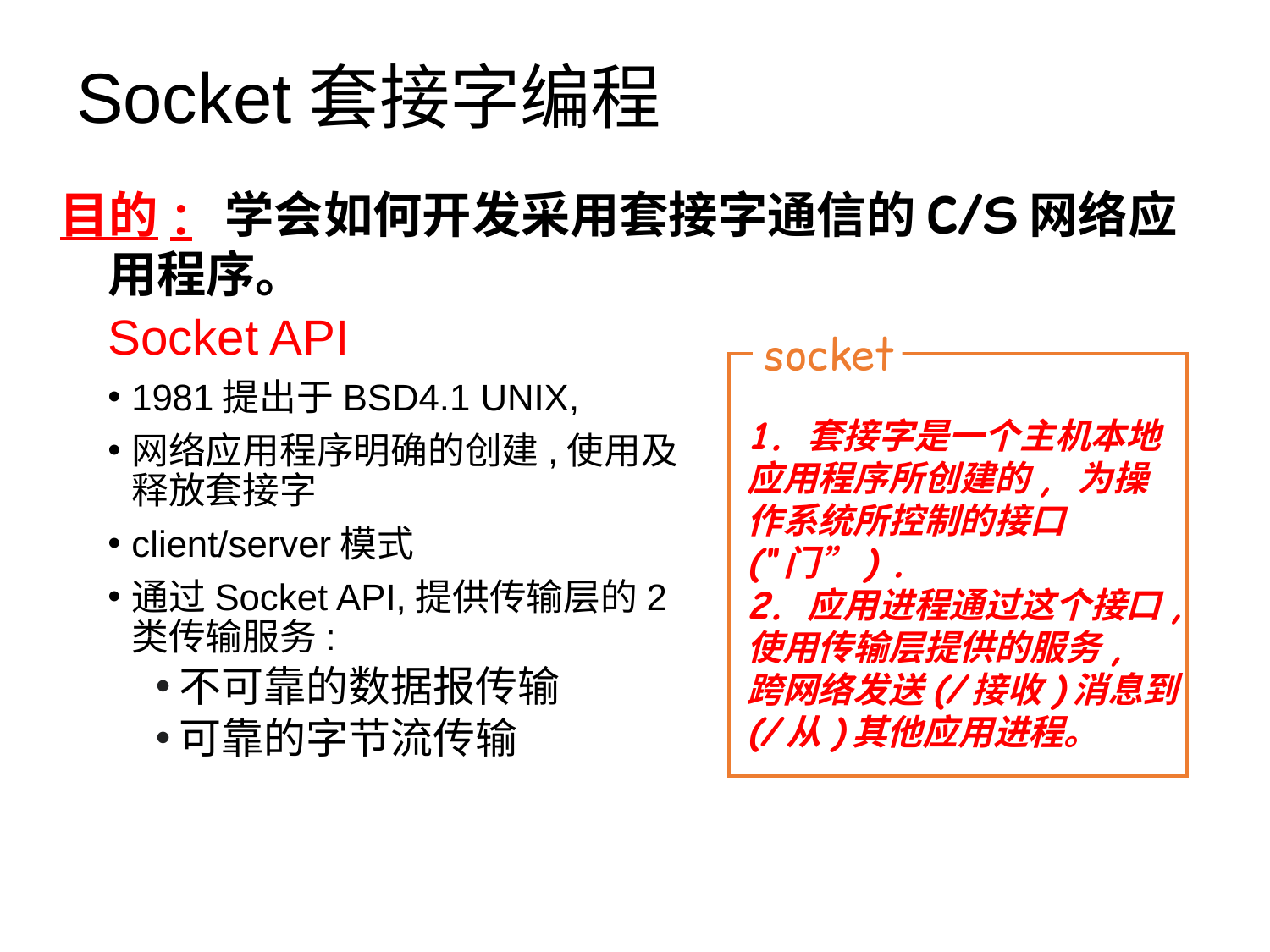

# Socket套接字编程
目的: 学会如何开发采用套接字通信的C/S网络应用程序。

Socket API
1981提出于BSD4.1 UNIX,
网络应用程序明确的创建,使用及释放套接字
client/server模式
通过Socket API,提供传输层的2类传输服务:
不可靠的数据报传输
可靠的字节流传输
socket

1. 套接字是一个主机本地应用程序所创建的, 为操作系统所控制的接口 (“门”) .
2. 应用进程通过这个接口,使用传输层提供的服务, 跨网络发送(/接收)消息到(/从)其他应用进程。